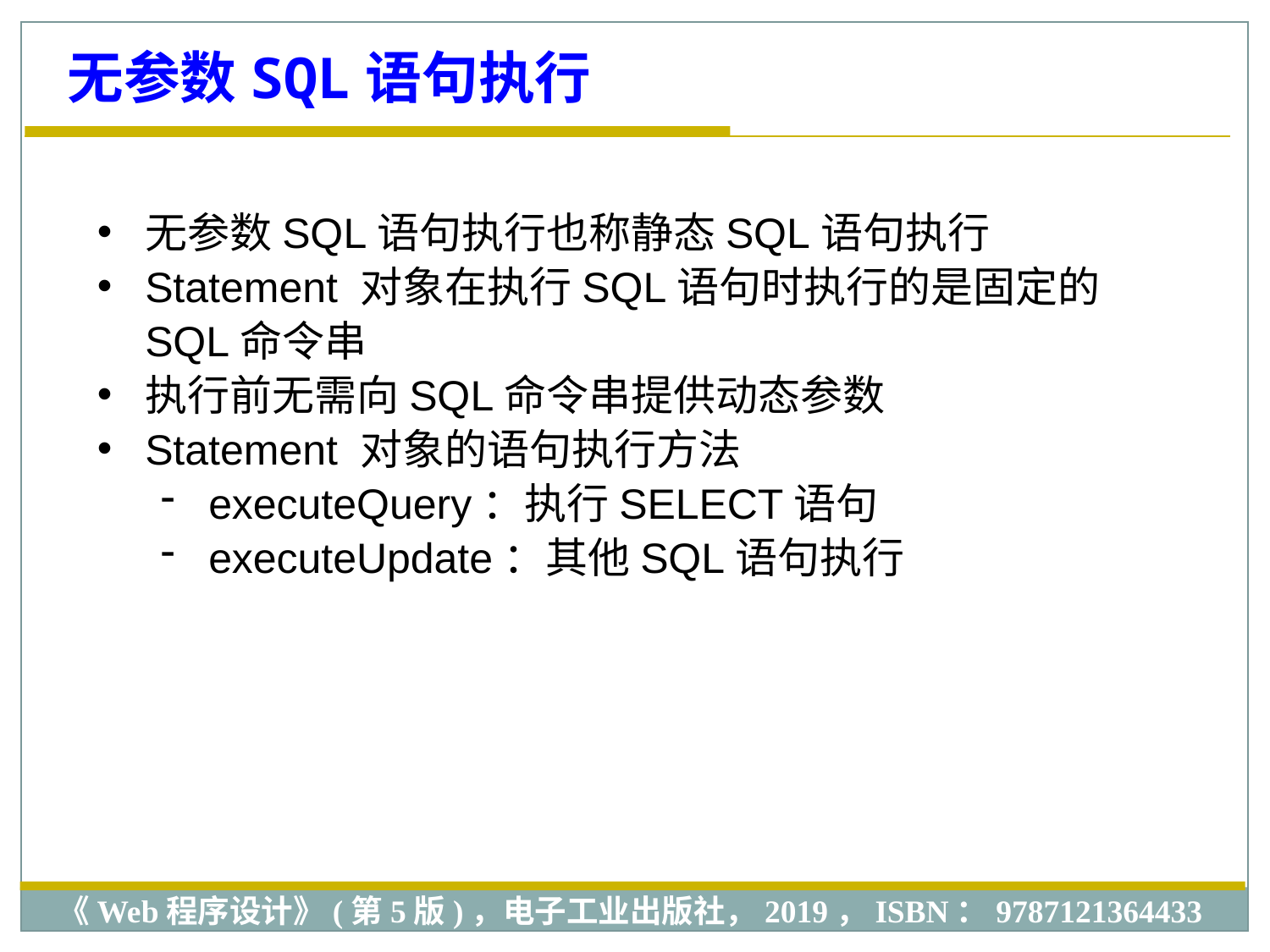

无参数SQL语句执行

无参数SQL语句执行也称静态SQL语句执行
Statement 对象在执行SQL语句时执行的是固定的SQL命令串
执行前无需向SQL命令串提供动态参数
Statement 对象的语句执行方法
executeQuery：执行SELECT语句
executeUpdate：其他SQL语句执行